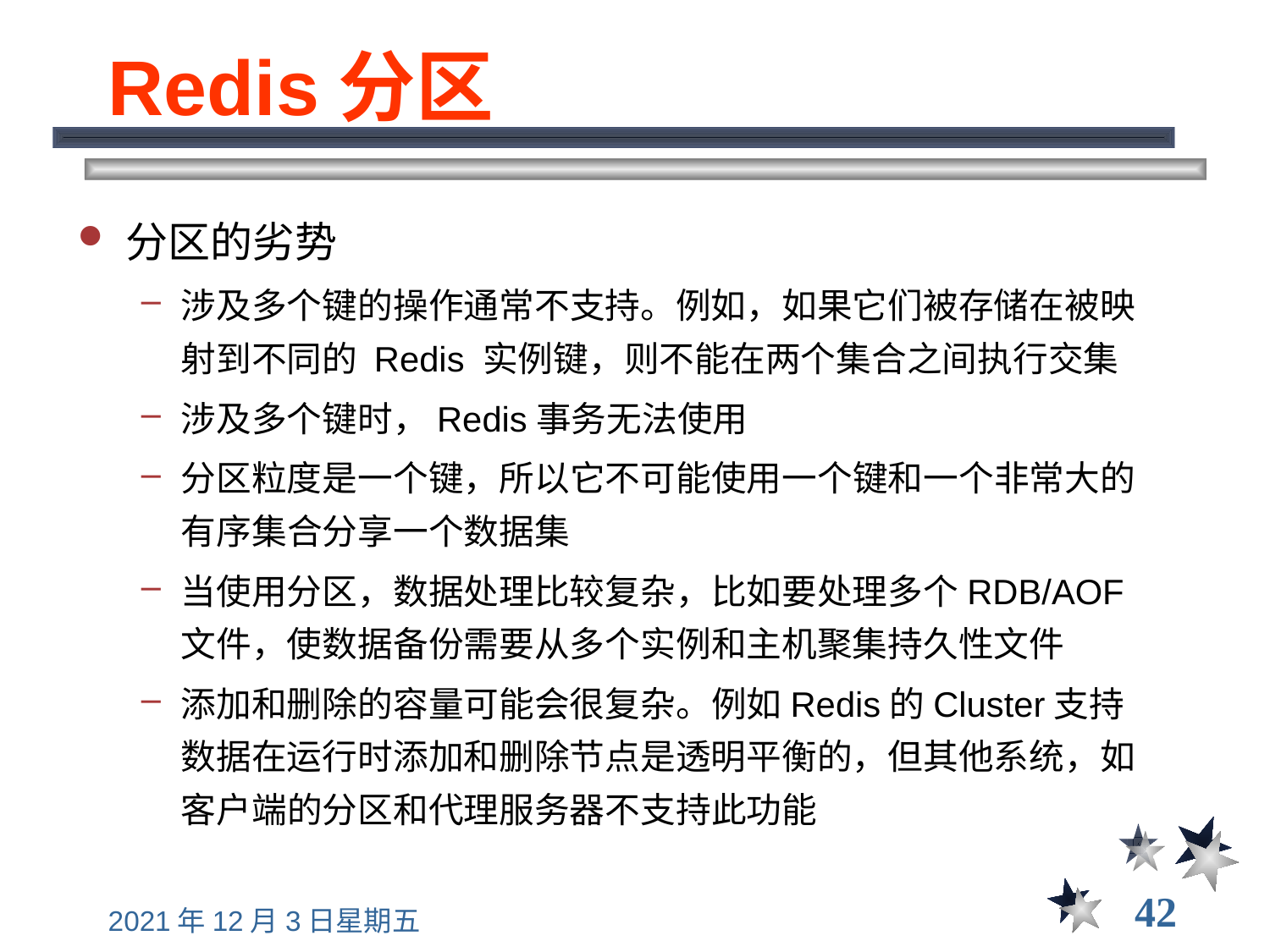

# Redis分区
分区的劣势
涉及多个键的操作通常不支持。例如，如果它们被存储在被映射到不同的 Redis 实例键，则不能在两个集合之间执行交集
涉及多个键时，Redis事务无法使用
分区粒度是一个键，所以它不可能使用一个键和一个非常大的有序集合分享一个数据集
当使用分区，数据处理比较复杂，比如要处理多个RDB/AOF文件，使数据备份需要从多个实例和主机聚集持久性文件
添加和删除的容量可能会很复杂。例如Redis的Cluster支持数据在运行时添加和删除节点是透明平衡的，但其他系统，如客户端的分区和代理服务器不支持此功能

42
2021年12月3日星期五
大数据管理----前言